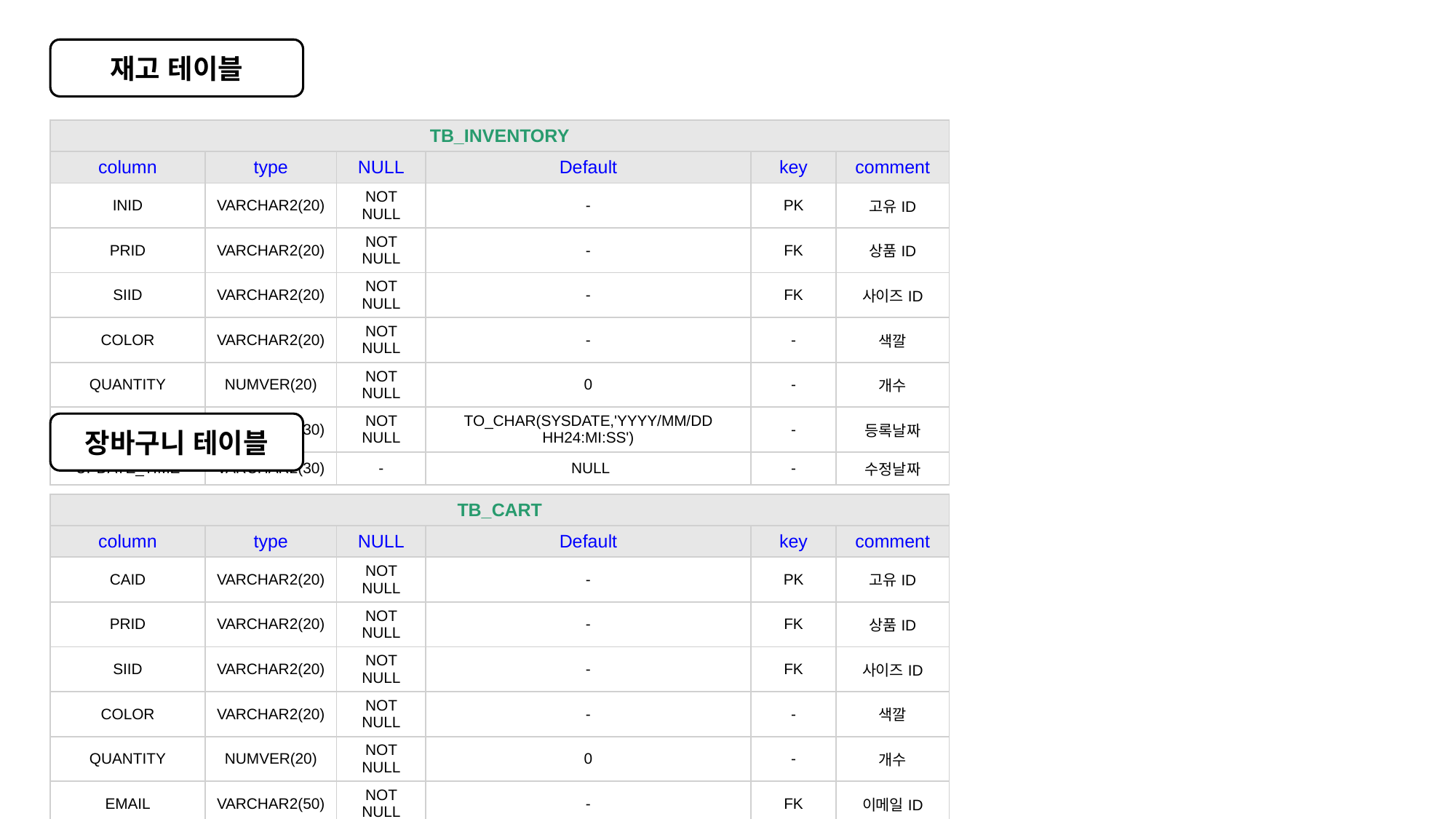

재고 테이블
| TB\_INVENTORY |  |  |  |  |  |
| --- | --- | --- | --- | --- | --- |
| column | type | NULL | Default | key | comment |
| INID | VARCHAR2(20) | NOT NULL | - | PK | 고유ID |
| PRID | VARCHAR2(20) | NOT NULL | - | FK | 상품ID |
| SIID | VARCHAR2(20) | NOT NULL | - | FK | 사이즈ID |
| COLOR | VARCHAR2(20) | NOT NULL | - | - | 색깔 |
| QUANTITY | NUMVER(20) | NOT NULL | 0 | - | 개수 |
| INSERT\_TIME | VARCHAR2(30) | NOT NULL | TO\_CHAR(SYSDATE,'YYYY/MM/DD HH24:MI:SS') | - | 등록날짜 |
| UPDATE\_TIME | VARCHAR2(30) | - | NULL | - | 수정날짜 |
장바구니 테이블
| TB\_CART |  |  |  |  |  |
| --- | --- | --- | --- | --- | --- |
| column | type | NULL | Default | key | comment |
| CAID | VARCHAR2(20) | NOT NULL | - | PK | 고유ID |
| PRID | VARCHAR2(20) | NOT NULL | - | FK | 상품ID |
| SIID | VARCHAR2(20) | NOT NULL | - | FK | 사이즈ID |
| COLOR | VARCHAR2(20) | NOT NULL | - | - | 색깔 |
| QUANTITY | NUMVER(20) | NOT NULL | 0 | - | 개수 |
| EMAIL | VARCHAR2(50) | NOT NULL | - | FK | 이메일ID |
| INSERT\_TIME | VARCHAR2(30) | NOT NULL | TO\_CHAR(SYSDATE,'YYYY/MM/DD HH24:MI:SS') | - | 등록날짜 |
| UPDATE\_TIME | VARCHAR2(30) | - | NULL | - | 수정날짜 |